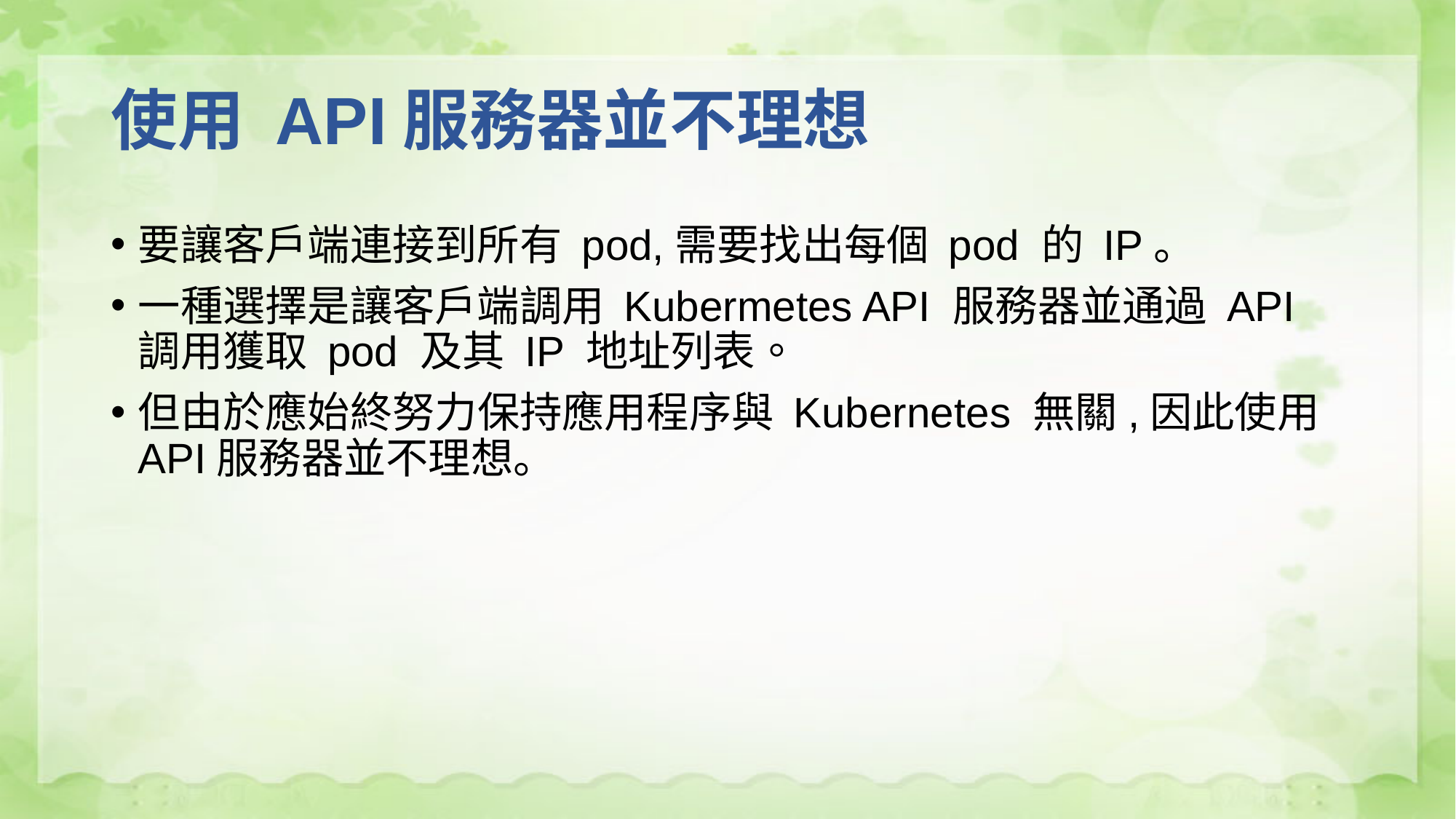

# 使用 API服務器並不理想
要讓客戶端連接到所有 pod,需要找出每個 pod 的 IP。
一種選擇是讓客戶端調用 Kubermetes API 服務器並通過 API 調用獲取 pod 及其 IP 地址列表。
但由於應始終努力保持應用程序與 Kubernetes 無關,因此使用 API服務器並不理想。